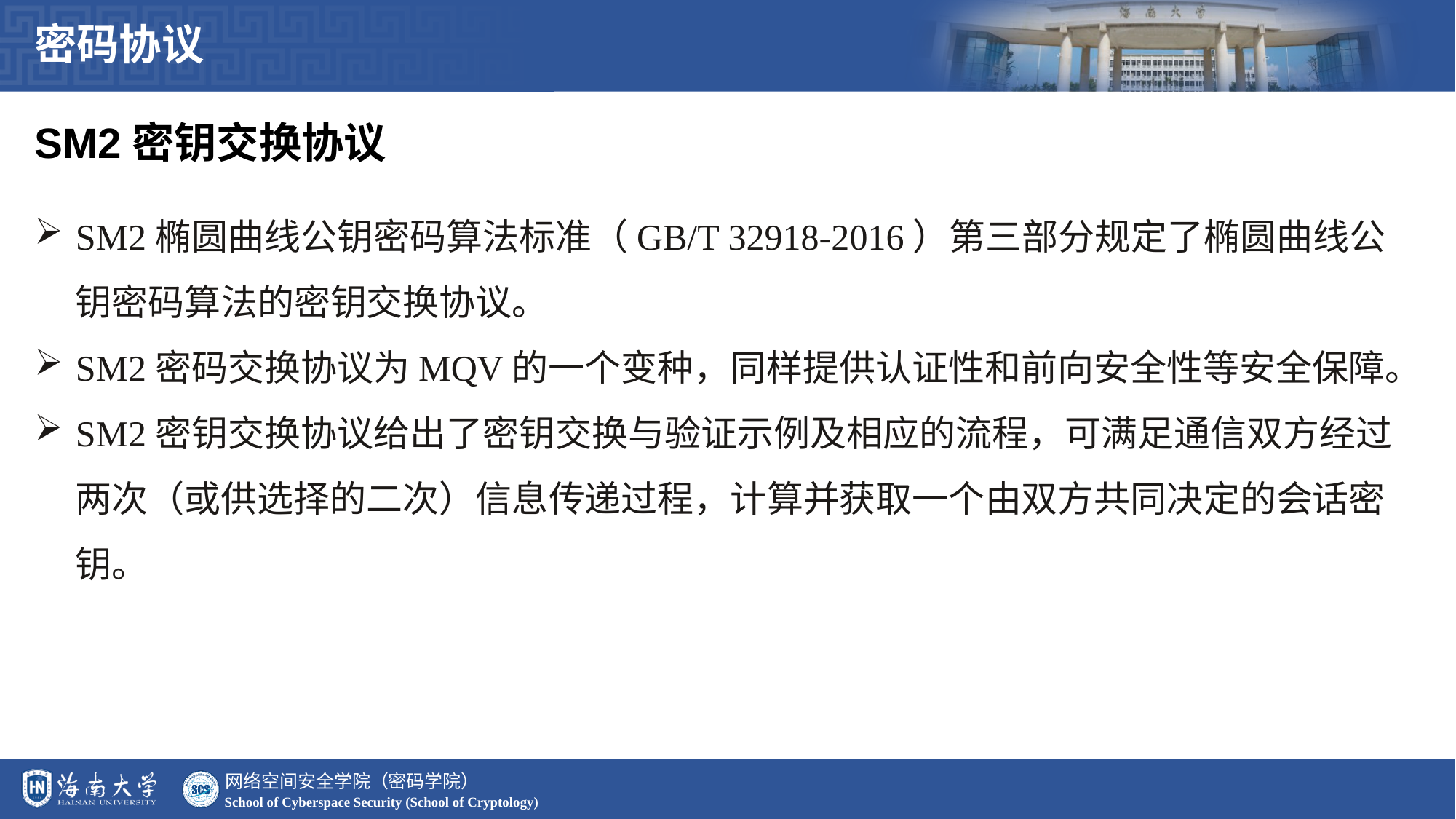

密码协议
SM2密钥交换协议
SM2椭圆曲线公钥密码算法标准（GB/T 32918-2016）第三部分规定了椭圆曲线公钥密码算法的密钥交换协议。
SM2密码交换协议为MQV的一个变种，同样提供认证性和前向安全性等安全保障。
SM2密钥交换协议给出了密钥交换与验证示例及相应的流程，可满足通信双方经过两次（或供选择的二次）信息传递过程，计算并获取一个由双方共同决定的会话密钥。
77